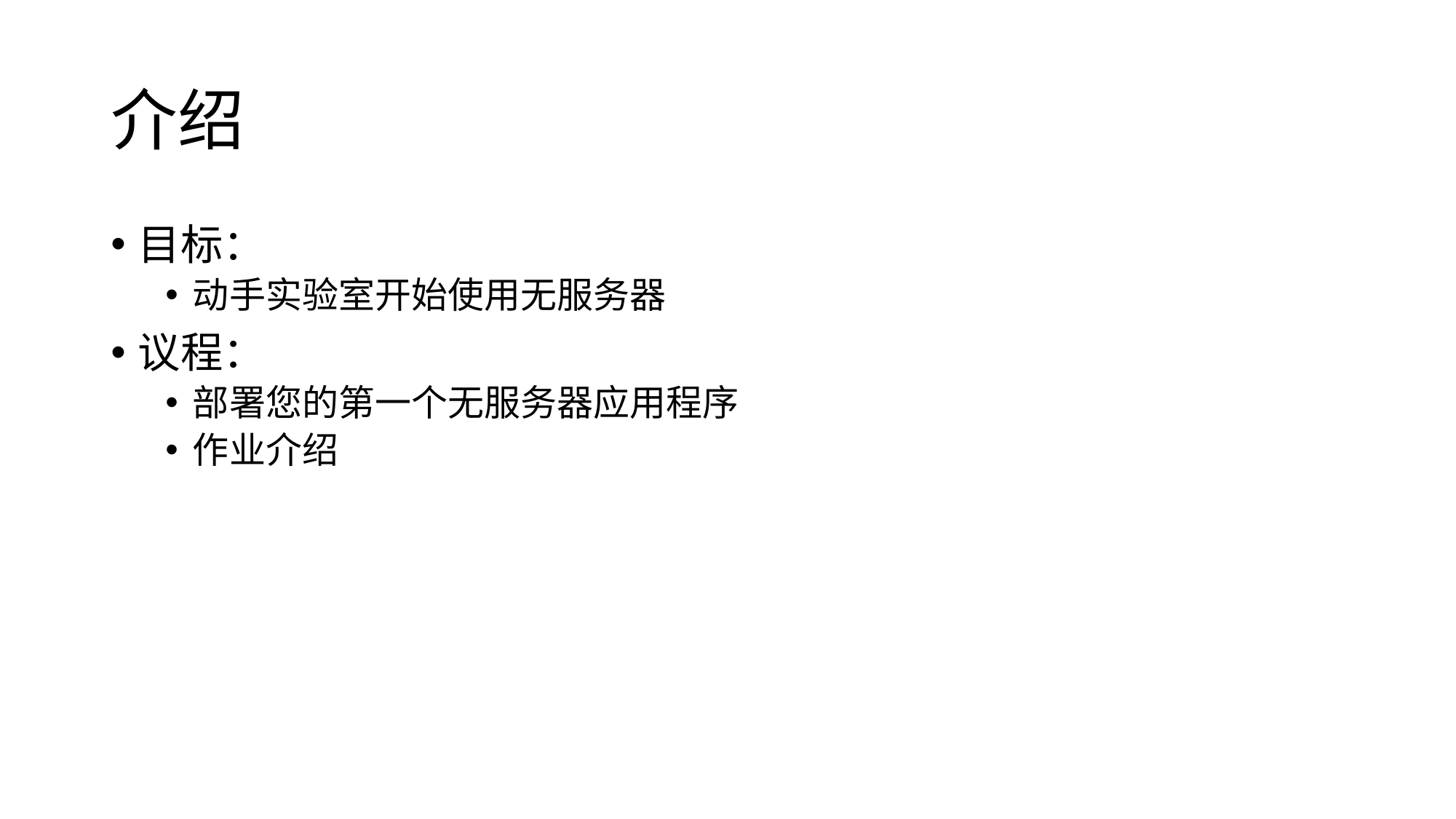

# 介绍
目标：
动手实验室开始使用无服务器
议程：
部署您的第一个无服务器应用程序
作业介绍